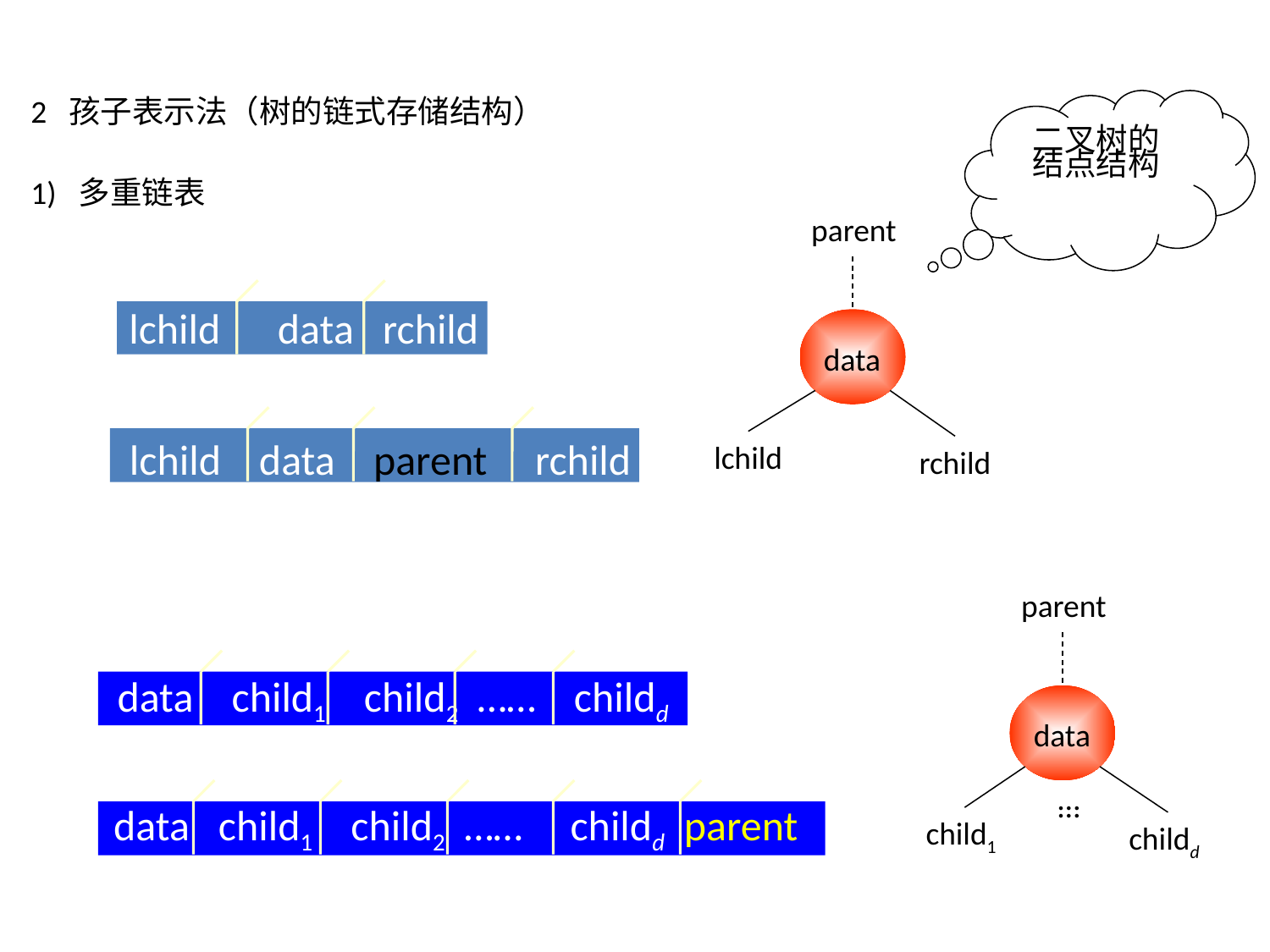

2  孩子表示法（树的链式存储结构）
二叉树的
结点结构
1)  多重链表
parent
 data
lchild
rchild

lchild      data   rchild

lchild    data    parent     rchild

parent
 data
…
…
child1
childd

data    child1    child2  ……    childd

data   child1    child2  ……     childd  parent